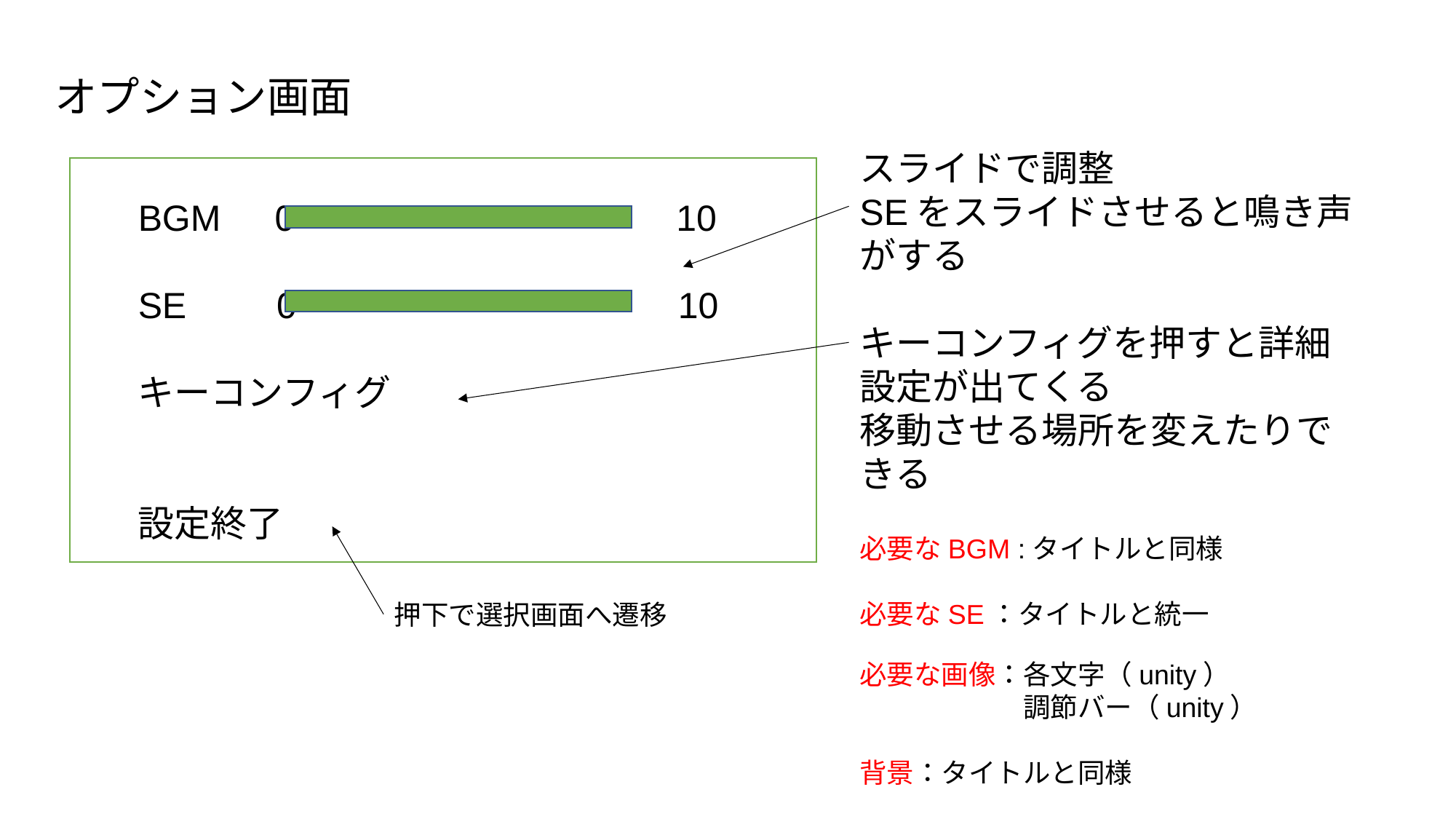

オプション画面
スライドで調整
SEをスライドさせると鳴き声がする

キーコンフィグを押すと詳細設定が出てくる
移動させる場所を変えたりできる

BGM　0　　　　　　　　　　10

SE　　0　　　　　　　　　　10

キーコンフィグ

設定終了

必要なBGM :タイトルと同様

必要なSE：タイトルと統一
押下で選択画面へ遷移
必要な画像：各文字（unity）
　　　　　　調節バー（unity）

背景：タイトルと同様